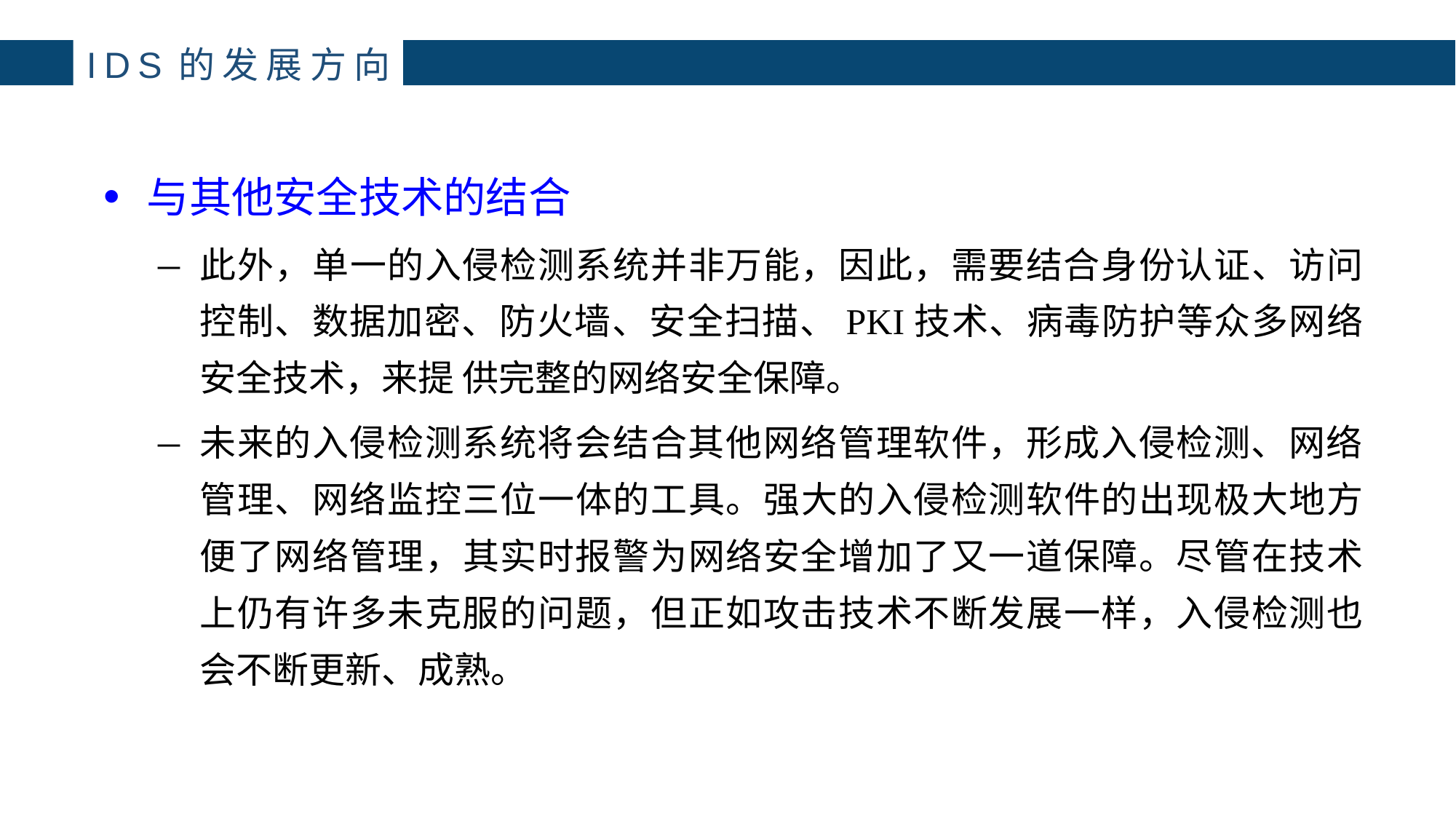

# IDS的发展方向
与其他安全技术的结合
此外，单一的入侵检测系统并非万能，因此，需要结合身份认证、访问控制、数据加密、防火墙、安全扫描、PKI技术、病毒防护等众多网络安全技术，来提 供完整的网络安全保障。
未来的入侵检测系统将会结合其他网络管理软件，形成入侵检测、网络管理、网络监控三位一体的工具。强大的入侵检测软件的出现极大地方便了网络管理，其实时报警为网络安全增加了又一道保障。尽管在技术上仍有许多未克服的问题，但正如攻击技术不断发展一样，入侵检测也会不断更新、成熟。